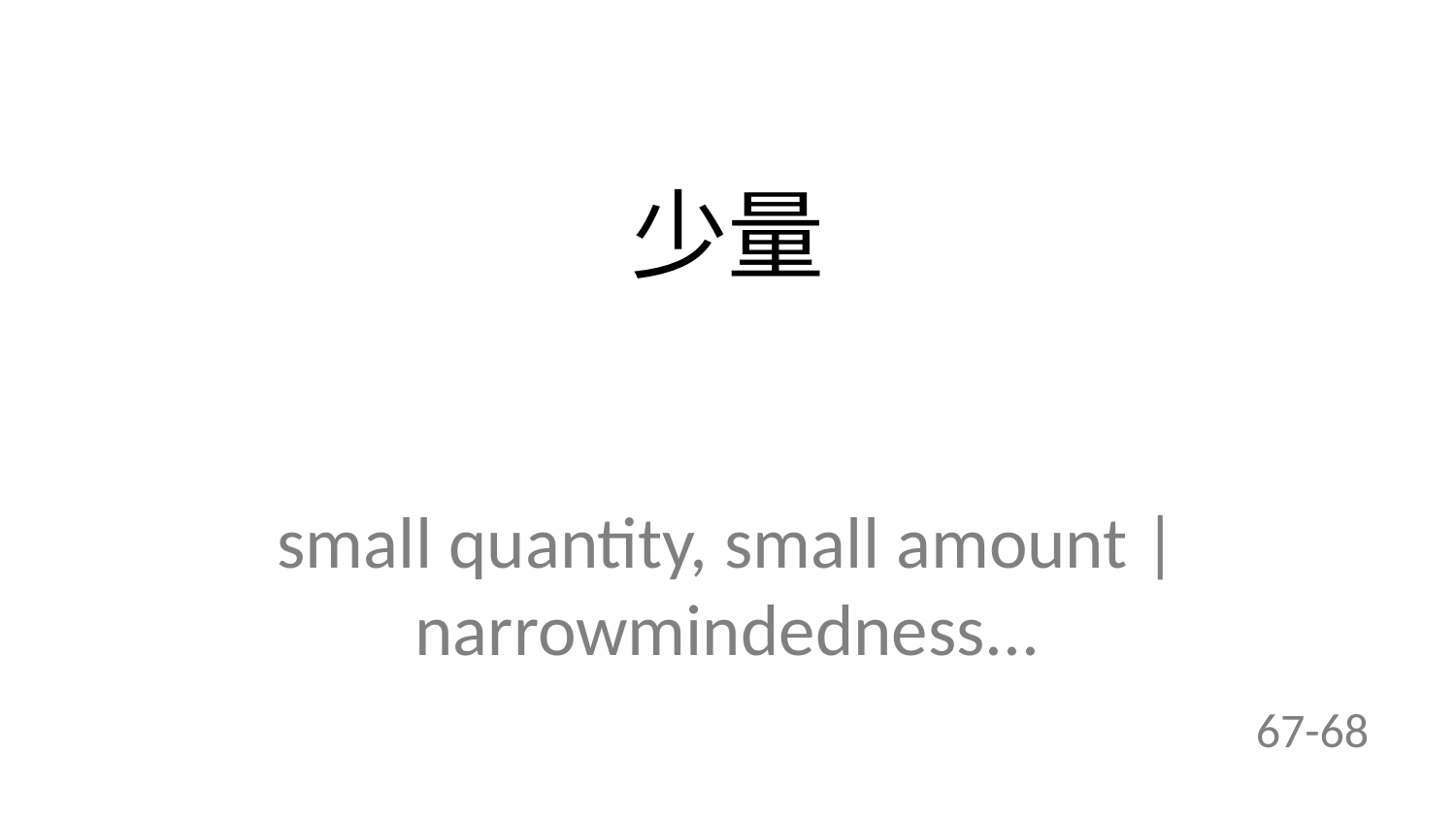

少量

small quantity, small amount | narrowmindedness...
67-68